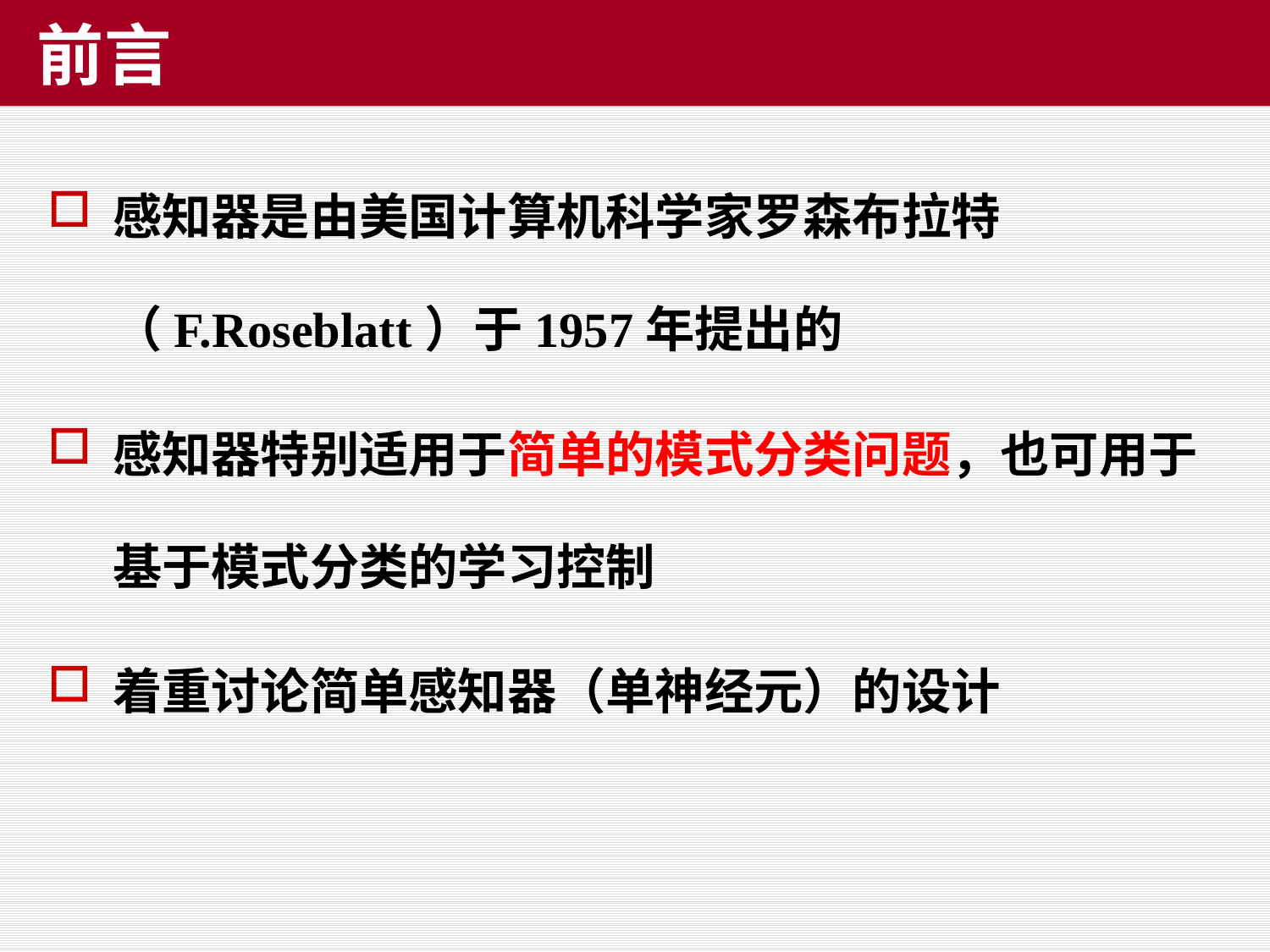

# 前言
感知器是由美国计算机科学家罗森布拉特（F.Roseblatt）于1957年提出的
感知器特别适用于简单的模式分类问题，也可用于基于模式分类的学习控制
着重讨论简单感知器（单神经元）的设计